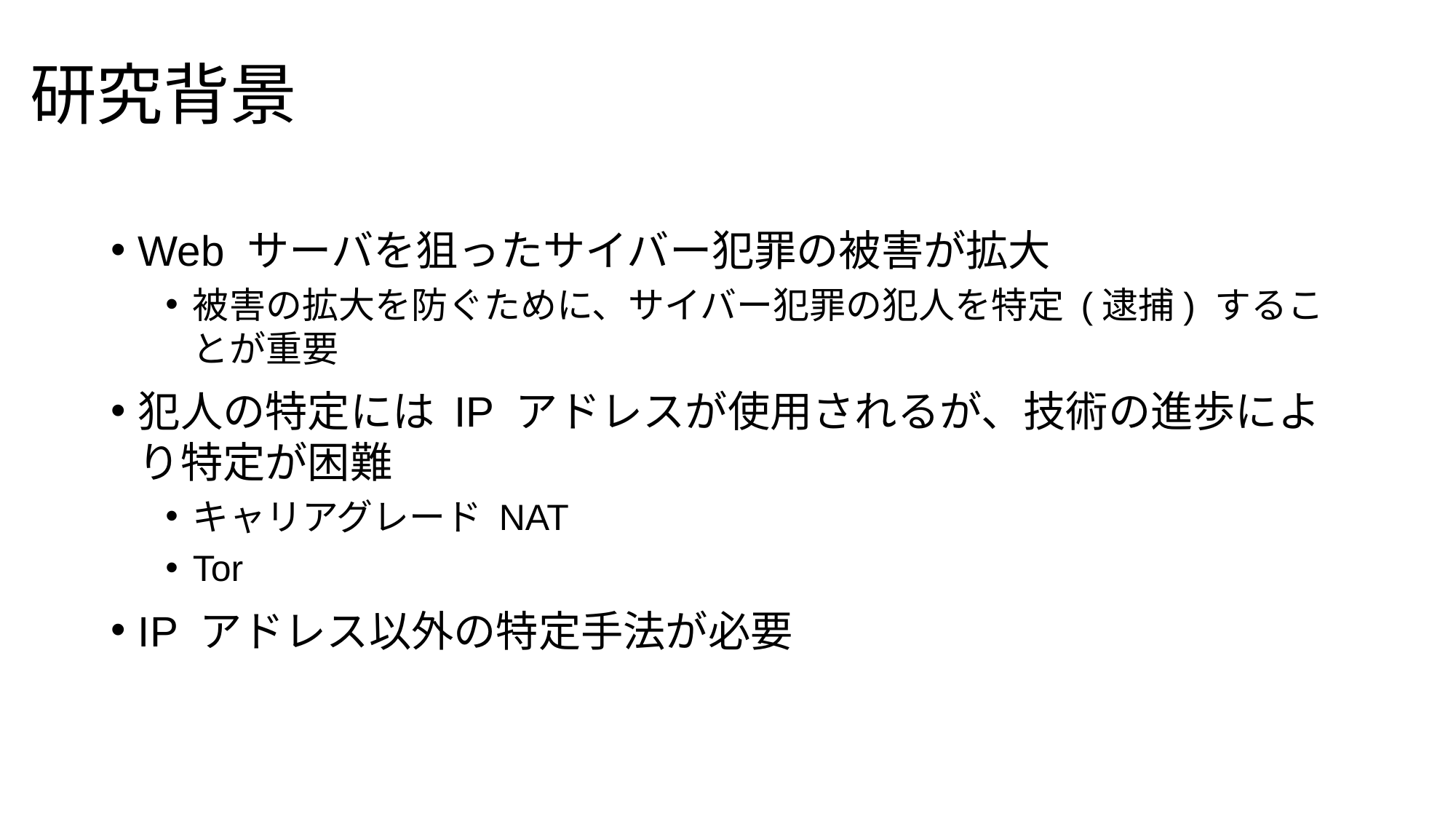

# 研究背景
Web サーバを狙ったサイバー犯罪の被害が拡大
被害の拡大を防ぐために、サイバー犯罪の犯人を特定 (逮捕) することが重要
犯人の特定には IP アドレスが使用されるが、技術の進歩により特定が困難
キャリアグレード NAT
Tor
IP アドレス以外の特定手法が必要